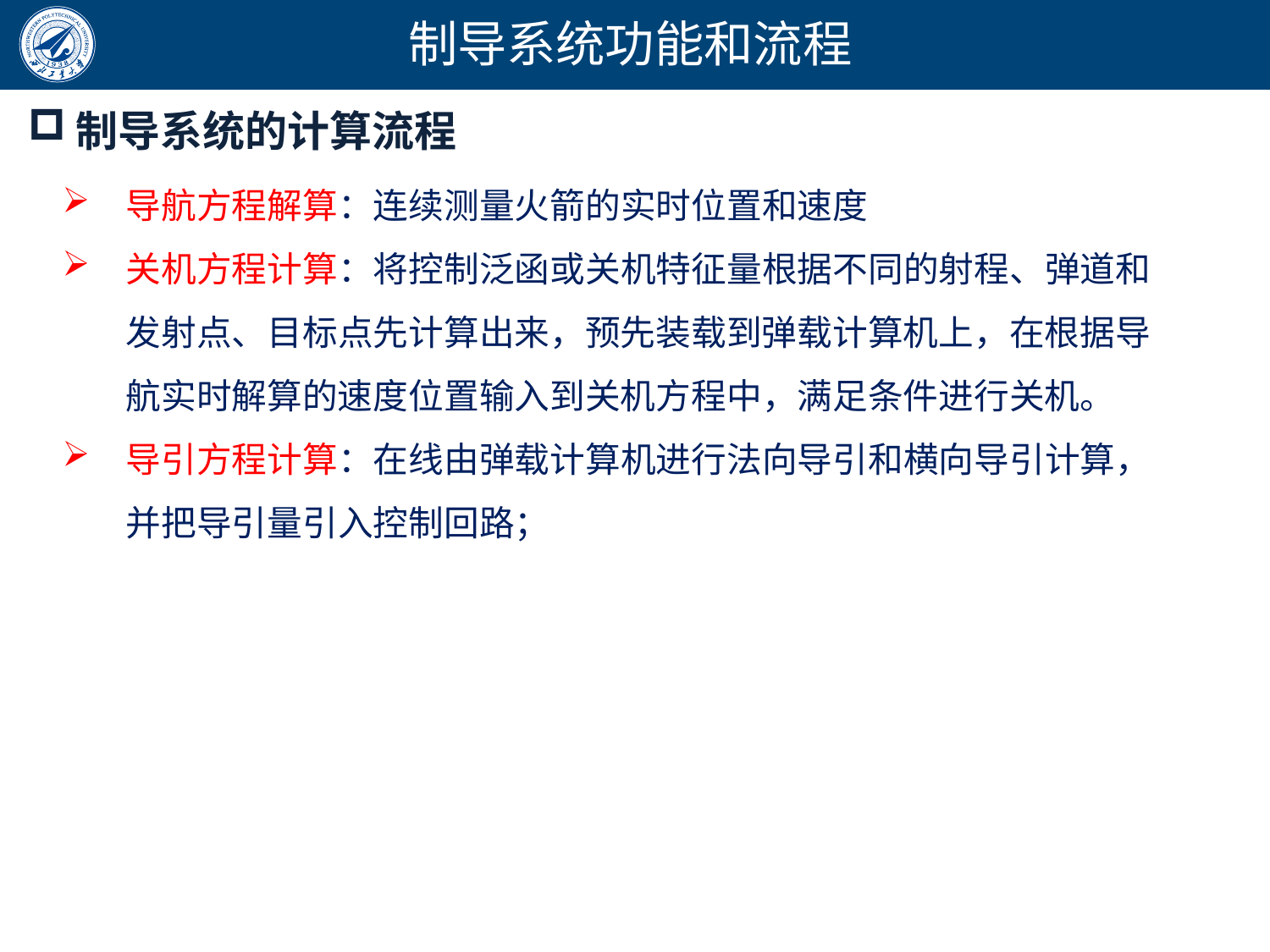

制导系统功能和流程
制导系统的计算流程
导航方程解算：连续测量火箭的实时位置和速度
关机方程计算：将控制泛函或关机特征量根据不同的射程、弹道和发射点、目标点先计算出来，预先装载到弹载计算机上，在根据导航实时解算的速度位置输入到关机方程中，满足条件进行关机。
导引方程计算：在线由弹载计算机进行法向导引和横向导引计算，并把导引量引入控制回路；